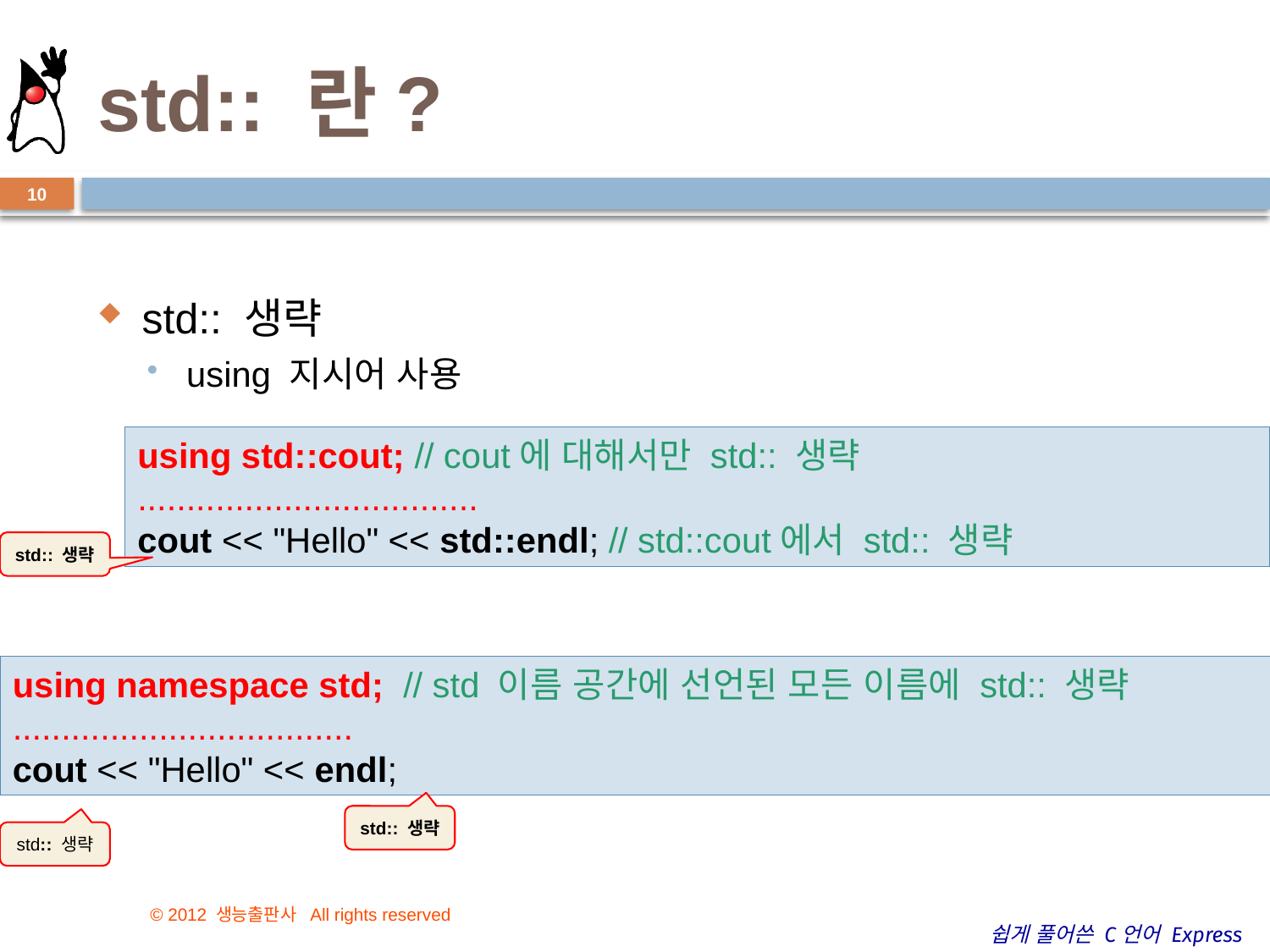

# std:: 란?
10

std:: 생략
using 지시어 사용
using std::cout; // cout에 대해서만 std:: 생략
...................................
cout << "Hello" << std::endl; // std::cout에서 std:: 생략
std:: 생략
using namespace std;  // std 이름 공간에 선언된 모든 이름에 std:: 생략
...................................
cout << "Hello" << endl;
std:: 생략
std:: 생략